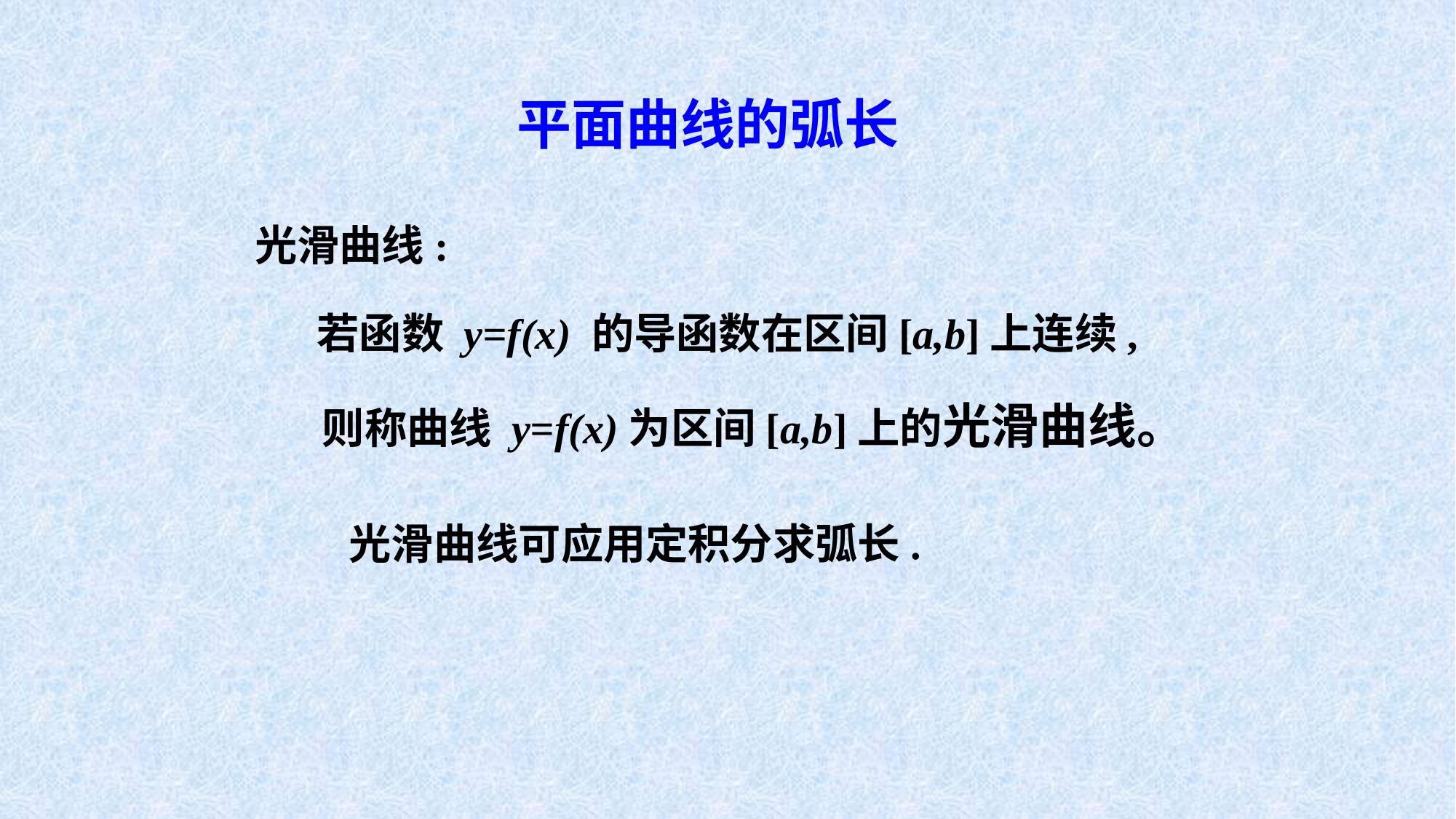

平面曲线的弧长
光滑曲线:
若函数 y=f(x) 的导函数在区间[a,b]上连续,
则称曲线 y=f(x)为区间[a,b]上的光滑曲线。
光滑曲线可应用定积分求弧长.